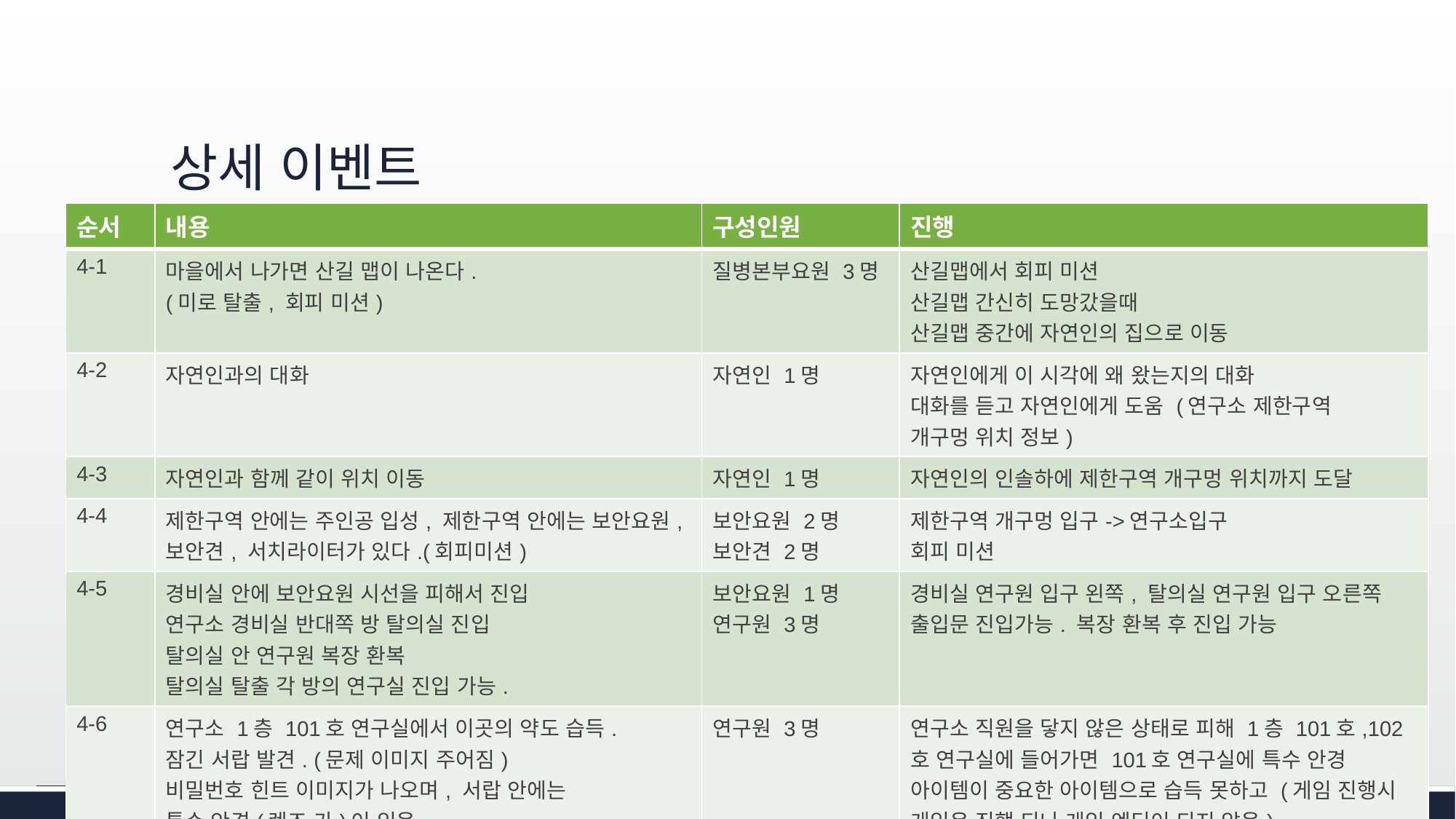

# 상세 이벤트
| 순서 | 내용 | 구성인원 | 진행 |
| --- | --- | --- | --- |
| 4-1 | 마을에서 나가면 산길 맵이 나온다. (미로 탈출, 회피 미션) | 질병본부요원 3명 | 산길맵에서 회피 미션 산길맵 간신히 도망갔을때 산길맵 중간에 자연인의 집으로 이동 |
| 4-2 | 자연인과의 대화 | 자연인 1명 | 자연인에게 이 시각에 왜 왔는지의 대화 대화를 듣고 자연인에게 도움 (연구소 제한구역 개구멍 위치 정보) |
| 4-3 | 자연인과 함께 같이 위치 이동 | 자연인 1명 | 자연인의 인솔하에 제한구역 개구멍 위치까지 도달 |
| 4-4 | 제한구역 안에는 주인공 입성, 제한구역 안에는 보안요원,보안견, 서치라이터가 있다.(회피미션) | 보안요원 2명 보안견 2명 | 제한구역 개구멍 입구->연구소입구 회피 미션 |
| 4-5 | 경비실 안에 보안요원 시선을 피해서 진입 연구소 경비실 반대쪽 방 탈의실 진입 탈의실 안 연구원 복장 환복 탈의실 탈출 각 방의 연구실 진입 가능. | 보안요원 1명 연구원 3명 | 경비실 연구원 입구 왼쪽, 탈의실 연구원 입구 오른쪽 출입문 진입가능. 복장 환복 후 진입 가능 |
| 4-6 | 연구소 1층 101호 연구실에서 이곳의 약도 습득. 잠긴 서랍 발견. (문제 이미지 주어짐) 비밀번호 힌트 이미지가 나오며, 서랍 안에는 특수 안경(렌즈 가)이 있음 102호 해양연구소가 아닌 배양연구소 라는 문서발견 | 연구원 3명 | 연구소 직원을 닿지 않은 상태로 피해 1층 101호,102호 연구실에 들어가면 101호 연구실에 특수 안경 아이템이 중요한 아이템으로 습득 못하고 (게임 진행시 게임은 진행 되나 게임 엔딩이 되지 않음) 서류 문서 인벤토리 입수 가능 |